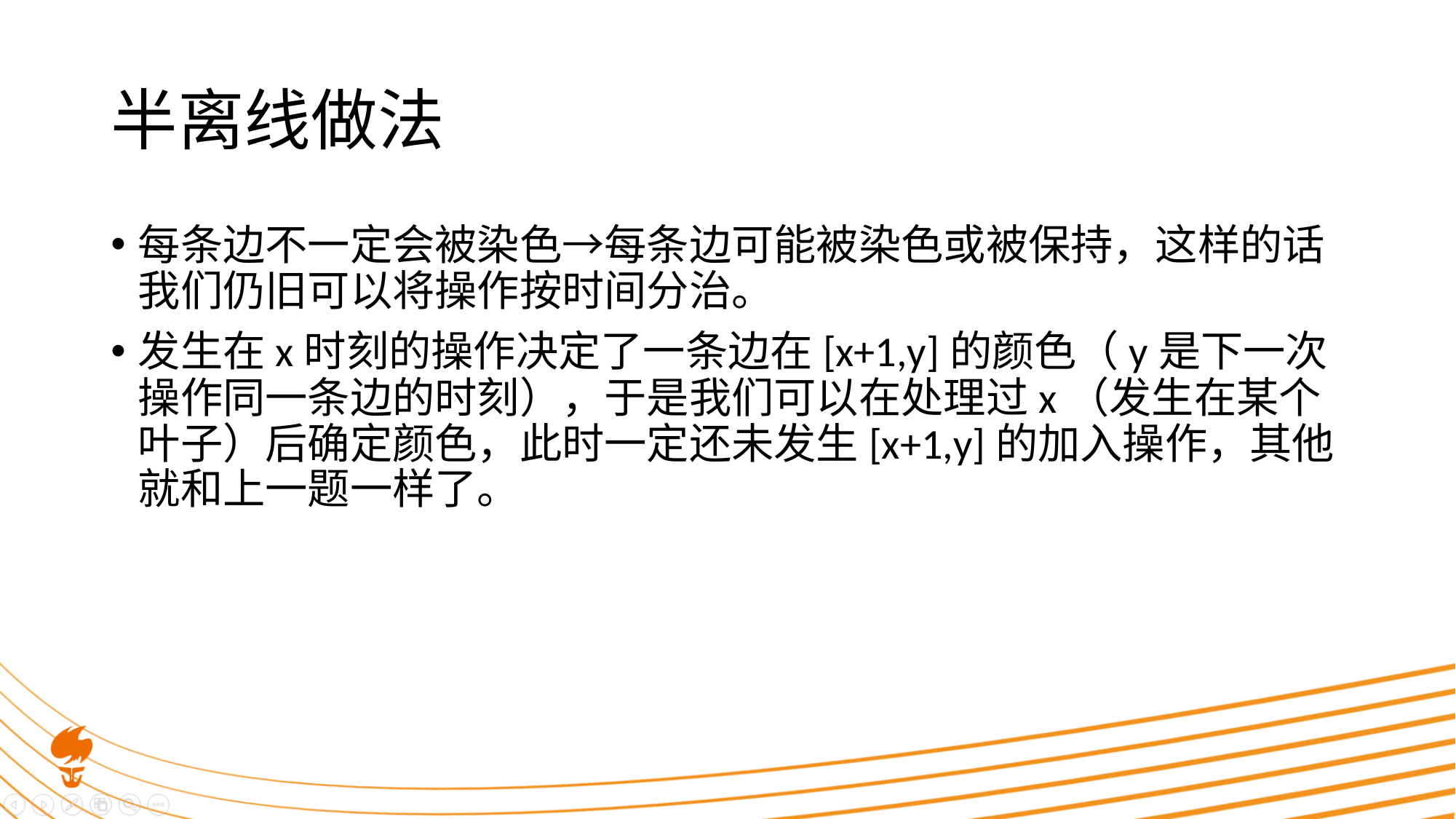

# 半离线做法
每条边不一定会被染色→每条边可能被染色或被保持，这样的话我们仍旧可以将操作按时间分治。
发生在x时刻的操作决定了一条边在[x+1,y]的颜色（y是下一次操作同一条边的时刻），于是我们可以在处理过x（发生在某个叶子）后确定颜色，此时一定还未发生[x+1,y]的加入操作，其他就和上一题一样了。